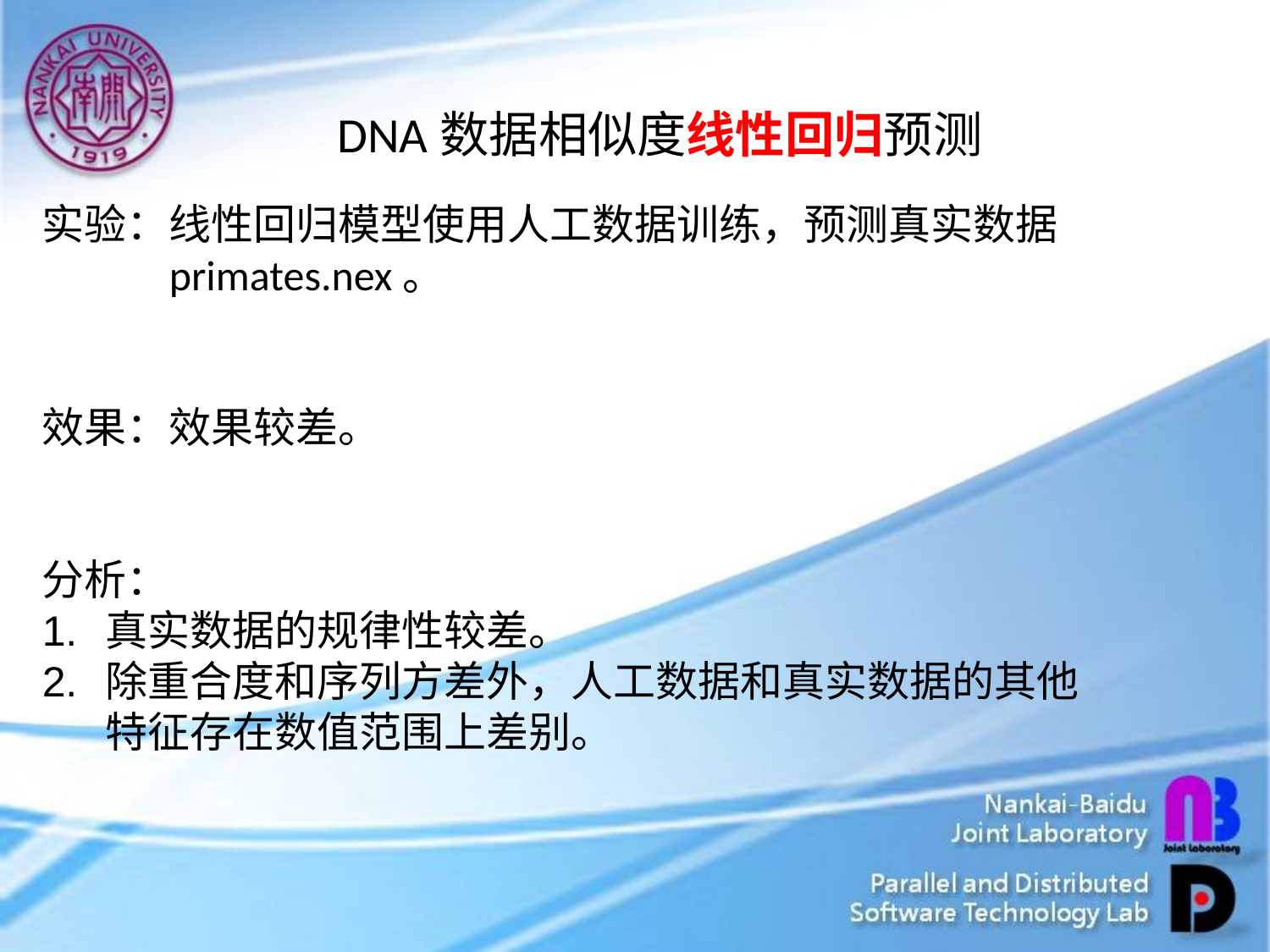

DNA数据相似度线性回归预测
实验：线性回归模型使用人工数据训练，预测真实数据	primates.nex。

效果：效果较差。

分析：
真实数据的规律性较差。
除重合度和序列方差外，人工数据和真实数据的其他特征存在数值范围上差别。